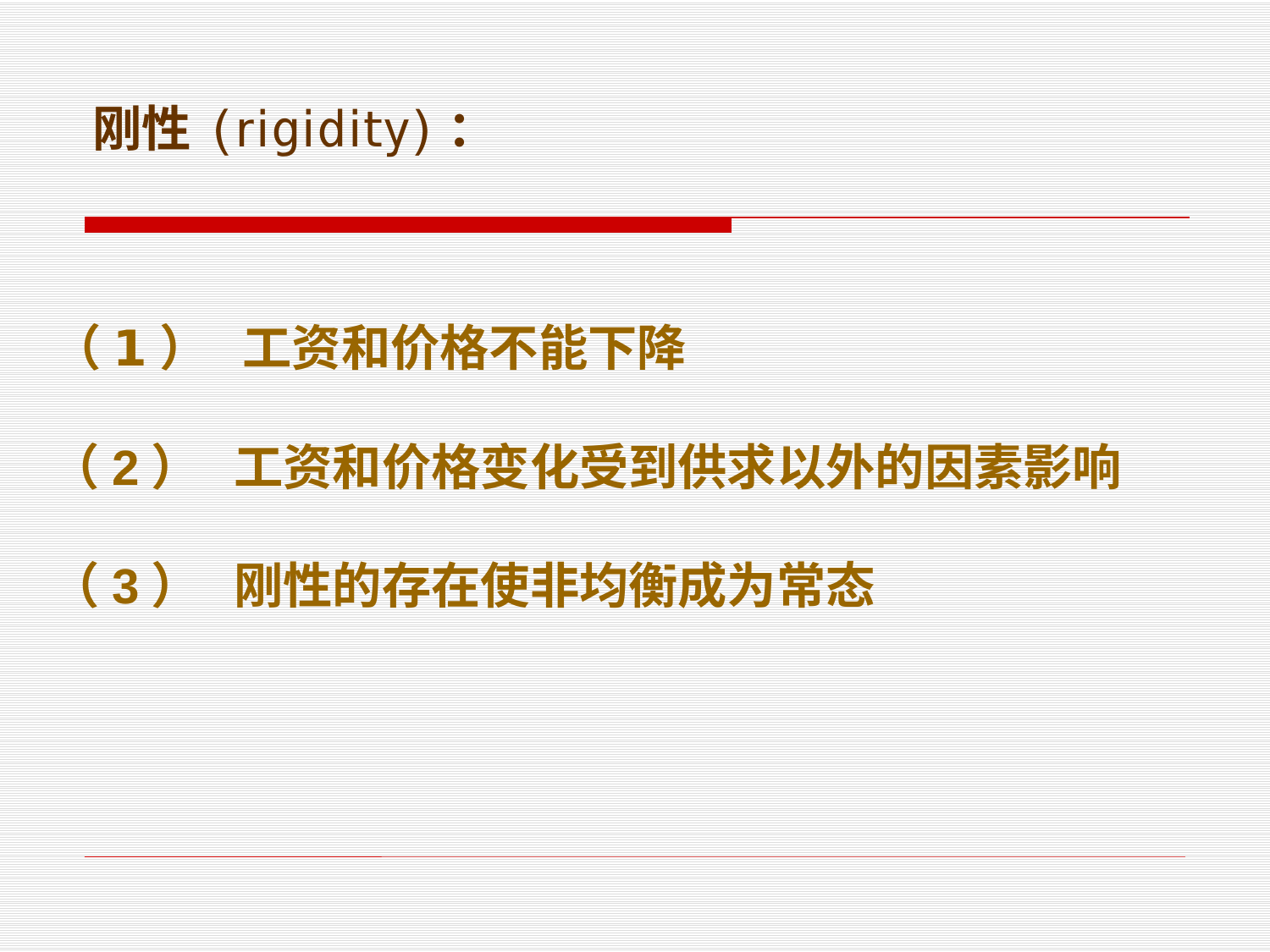

刚性 (rigidity)：

 （1）   工资和价格不能下降

 （2）   工资和价格变化受到供求以外的因素影响

 （3）   刚性的存在使非均衡成为常态